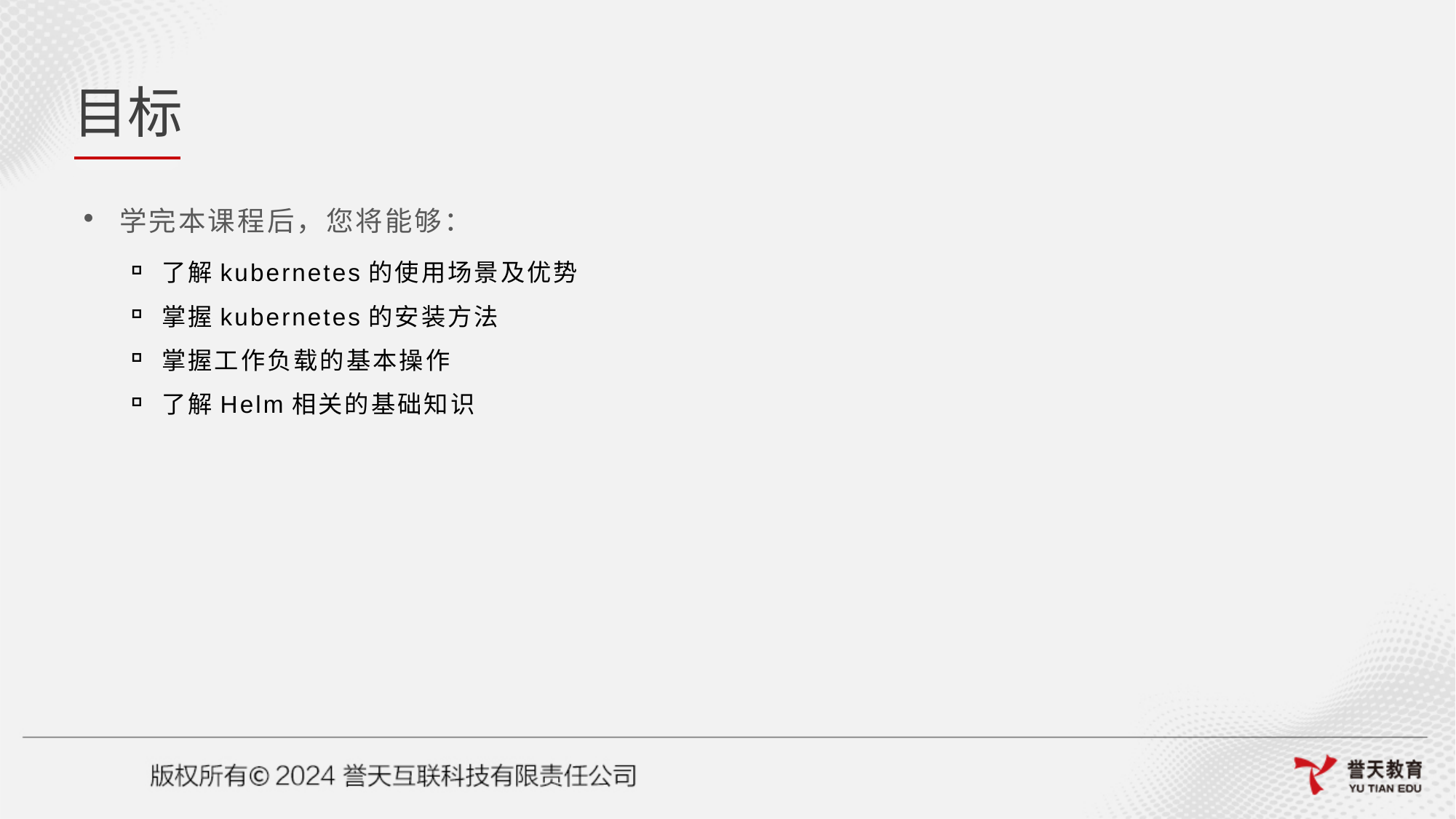

学完本课程后，您将能够：
了解kubernetes的使用场景及优势
掌握kubernetes的安装方法
掌握工作负载的基本操作
了解Helm相关的基础知识